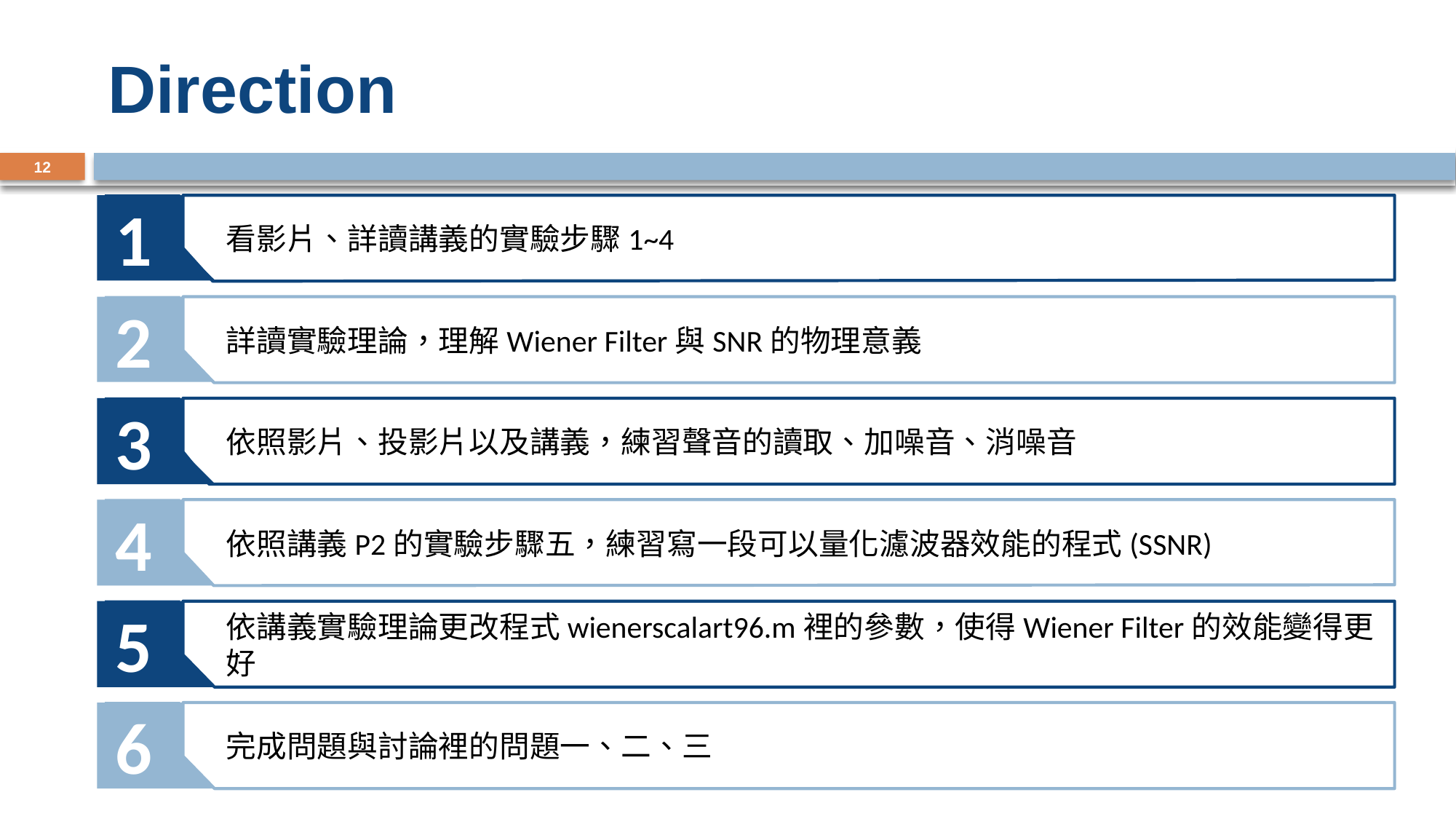

# Direction
12
1

看影片、詳讀講義的實驗步驟1~4
2

詳讀實驗理論，理解Wiener Filter與SNR的物理意義
3

依照影片、投影片以及講義，練習聲音的讀取、加噪音、消噪音
4

依照講義P2的實驗步驟五，練習寫一段可以量化濾波器效能的程式(SSNR)
5

依講義實驗理論更改程式wienerscalart96.m裡的參數，使得Wiener Filter的效能變得更好
6

完成問題與討論裡的問題一、二、三